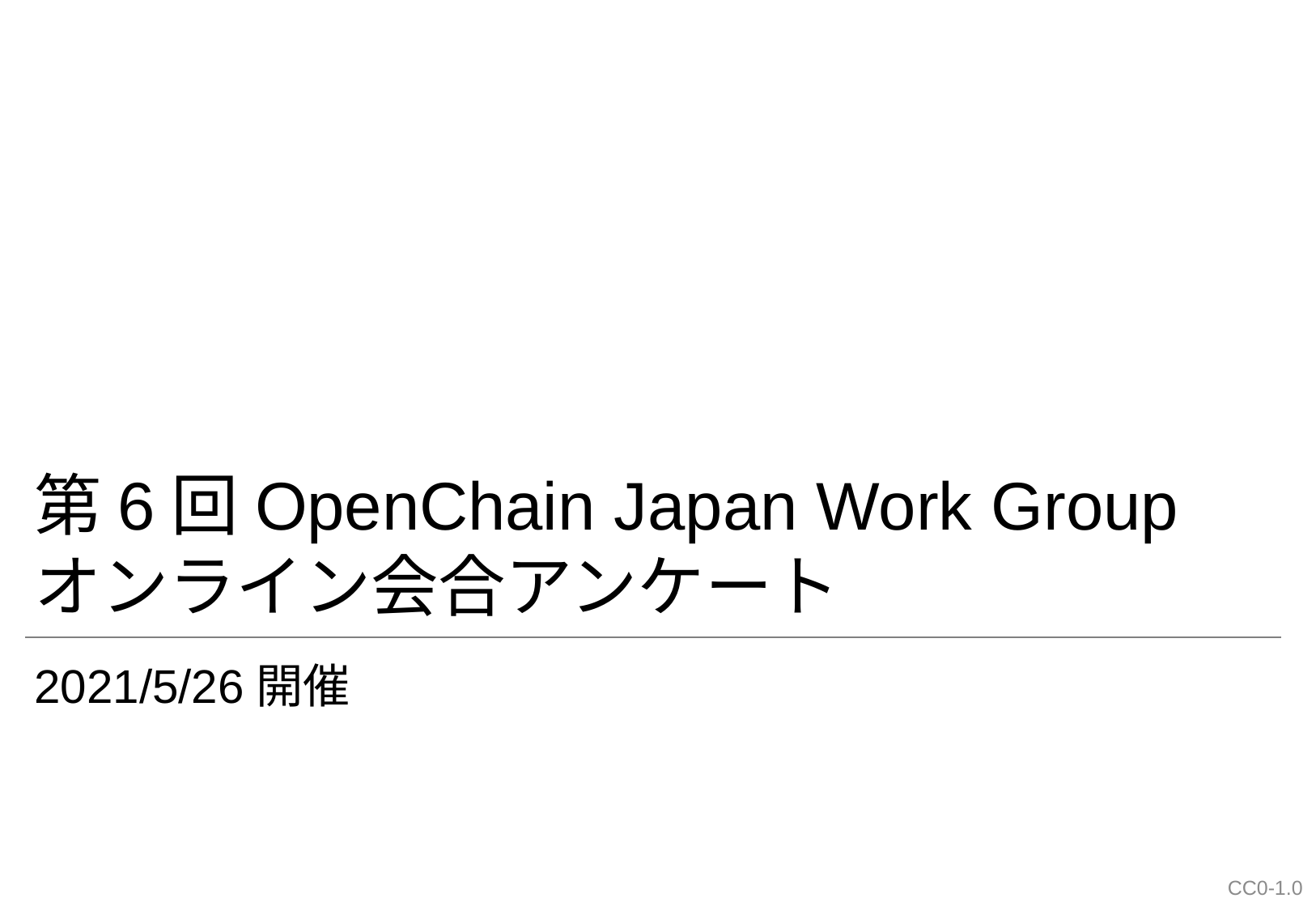

# 第6回OpenChain Japan Work Group オンライン会合アンケート
2021/5/26開催
CC0-1.0